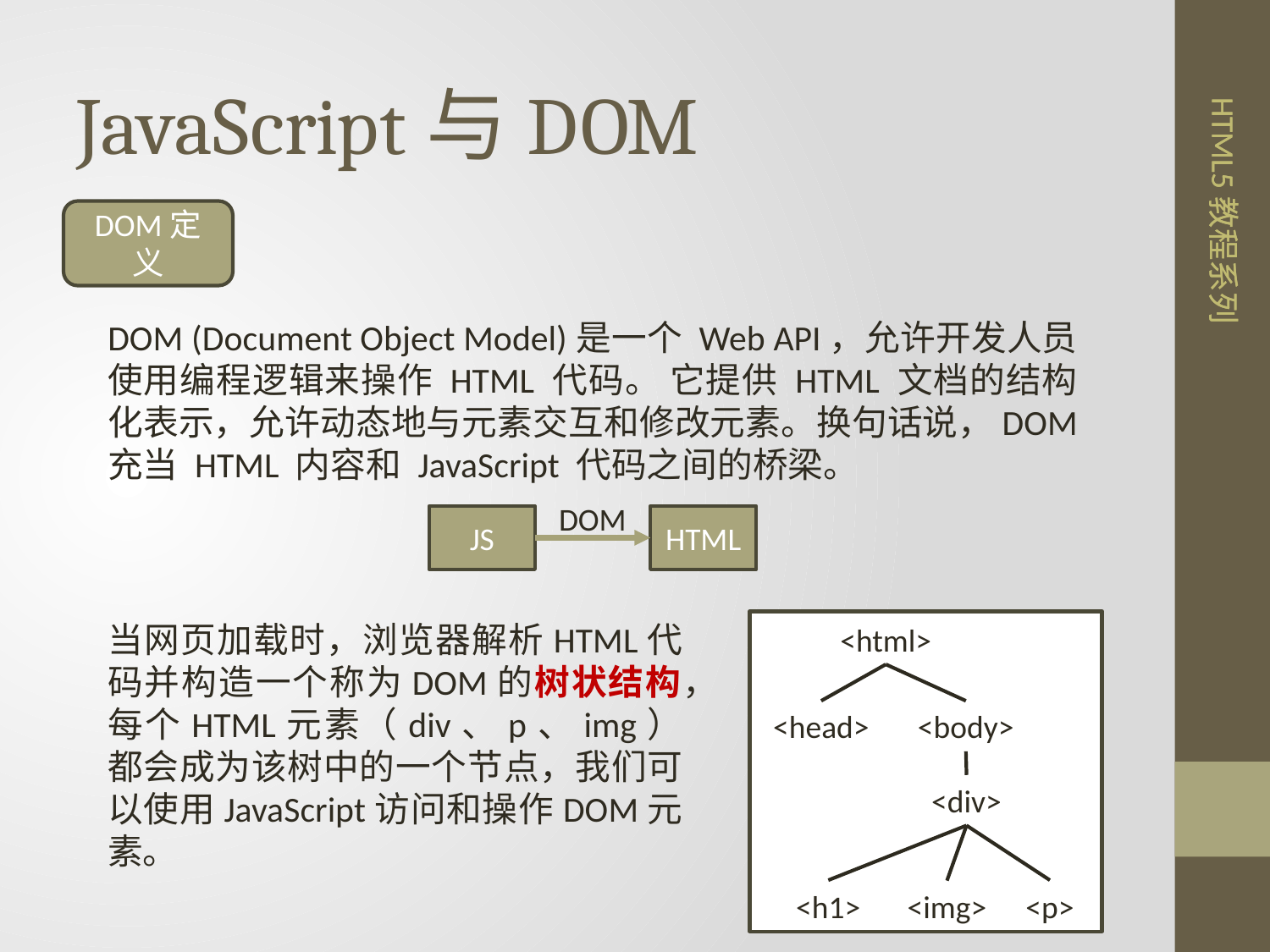

# JavaScript与DOM
DOM定义
DOM (Document Object Model)是一个 Web API，允许开发人员使用编程逻辑来操作 HTML 代码。 它提供 HTML 文档的结构化表示，允许动态地与元素交互和修改元素。换句话说，DOM 充当 HTML 内容和 JavaScript 代码之间的桥梁。
DOM
JS
HTML
当网页加载时，浏览器解析HTML代码并构造一个称为DOM的树状结构，每个HTML元素（div、p、img）都会成为该树中的一个节点，我们可以使用JavaScript访问和操作DOM元素。

<html>
<head>
<body>
<div>
<h1>
<p>
<img>